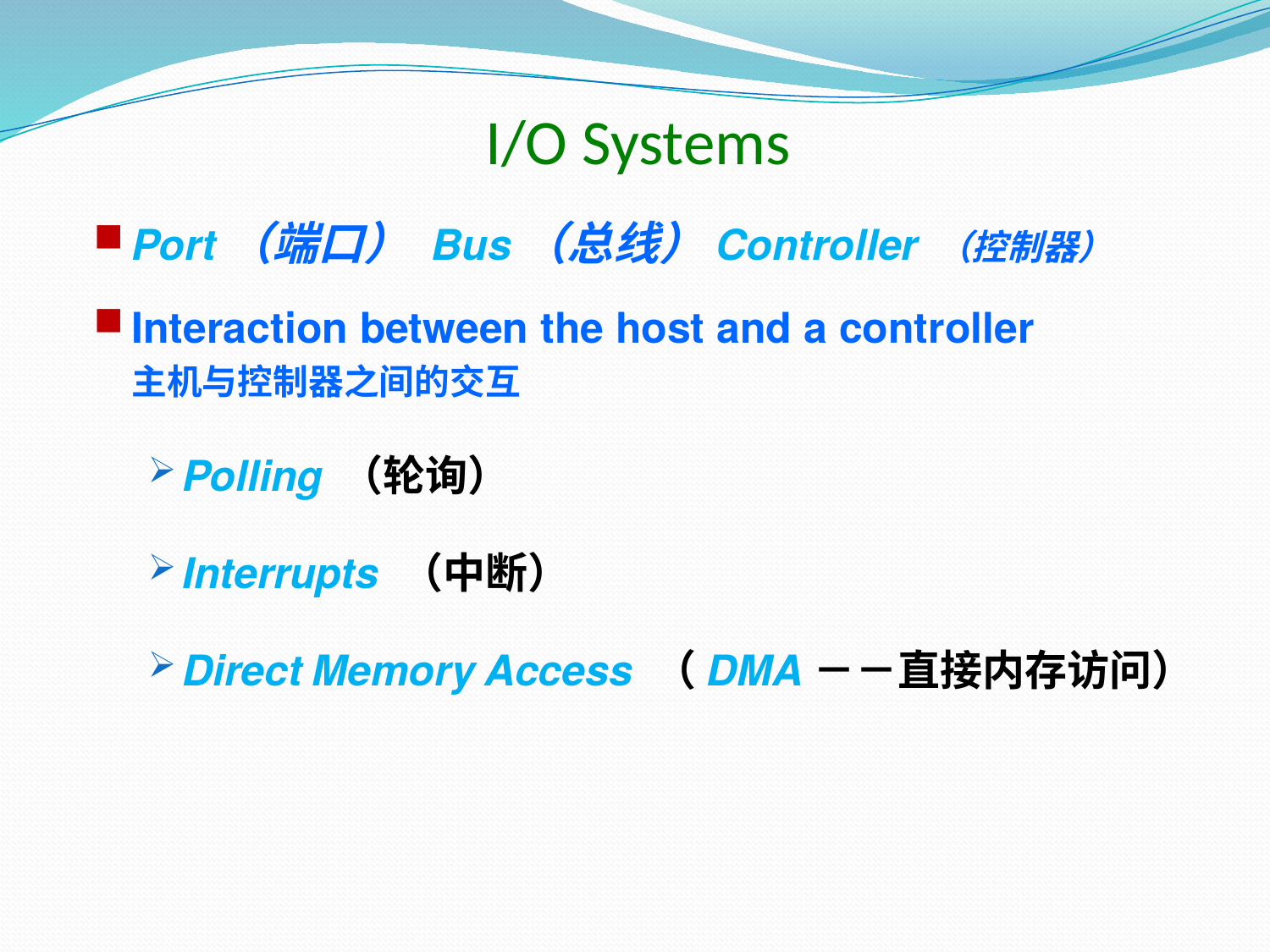

# I/O Systems
Port（端口） Bus（总线）Controller （控制器）
Interaction between the host and a controller
主机与控制器之间的交互
Polling （轮询）
Interrupts （中断）
Direct Memory Access （DMA－－直接内存访问）